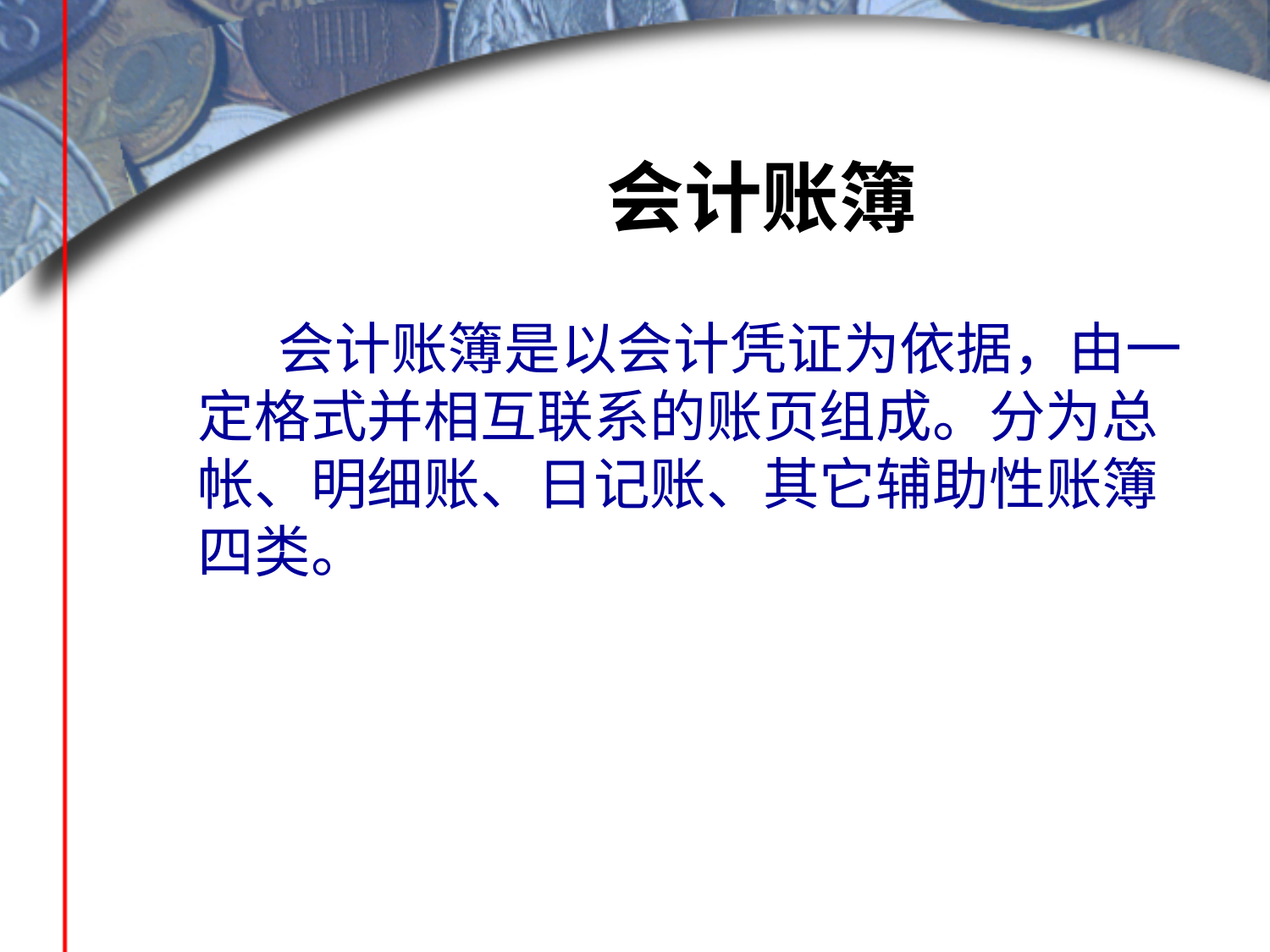

# 会计账簿
         会计账簿是以会计凭证为依据，由一定格式并相互联系的账页组成。分为总帐、明细账、日记账、其它辅助性账簿四类。